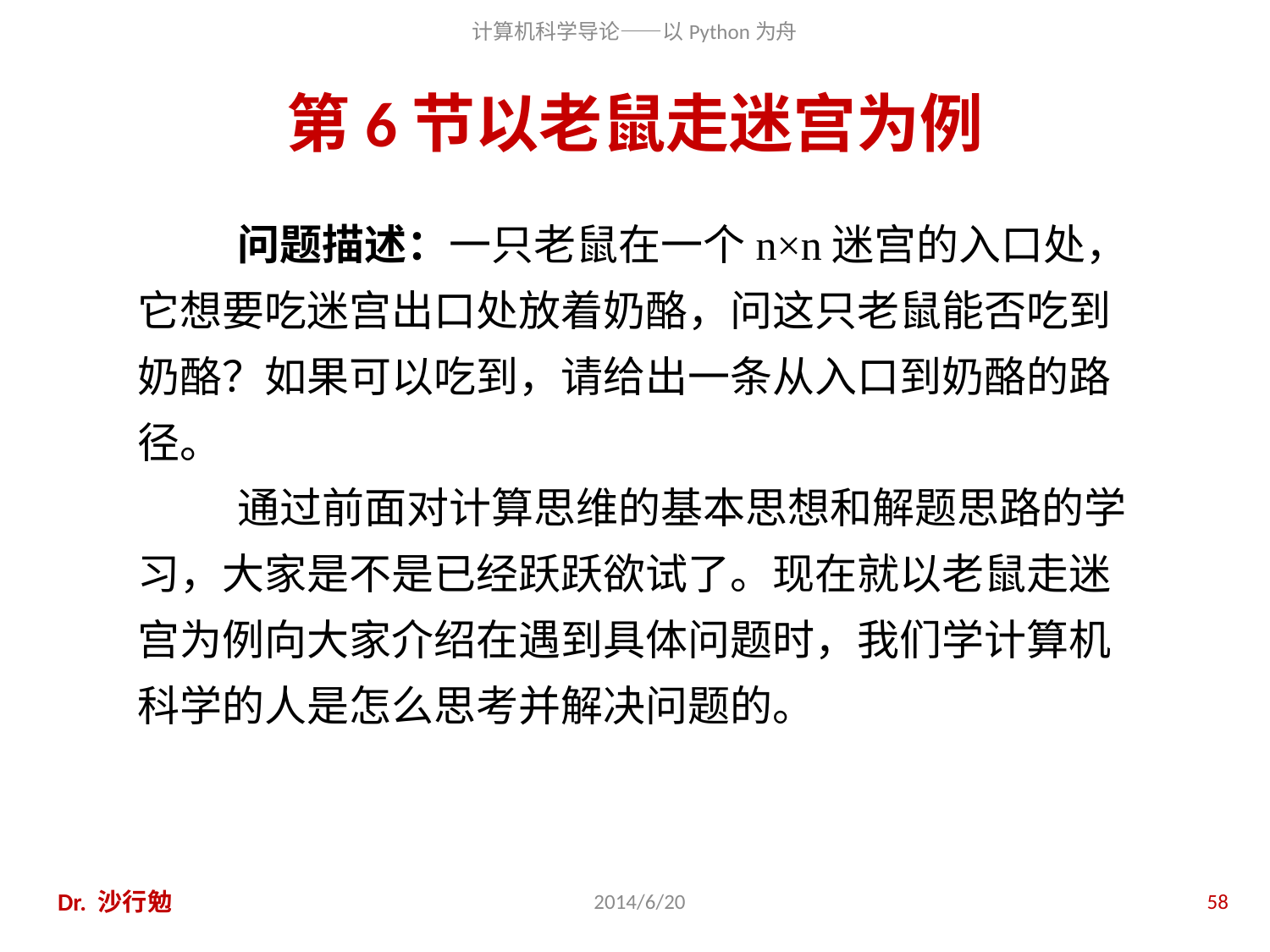

# 第6节以老鼠走迷宫为例
问题描述：一只老鼠在一个n×n迷宫的入口处，它想要吃迷宫出口处放着奶酪，问这只老鼠能否吃到奶酪？如果可以吃到，请给出一条从入口到奶酪的路径。
通过前面对计算思维的基本思想和解题思路的学习，大家是不是已经跃跃欲试了。现在就以老鼠走迷宫为例向大家介绍在遇到具体问题时，我们学计算机科学的人是怎么思考并解决问题的。

Dr. 沙行勉
2014/6/20
58